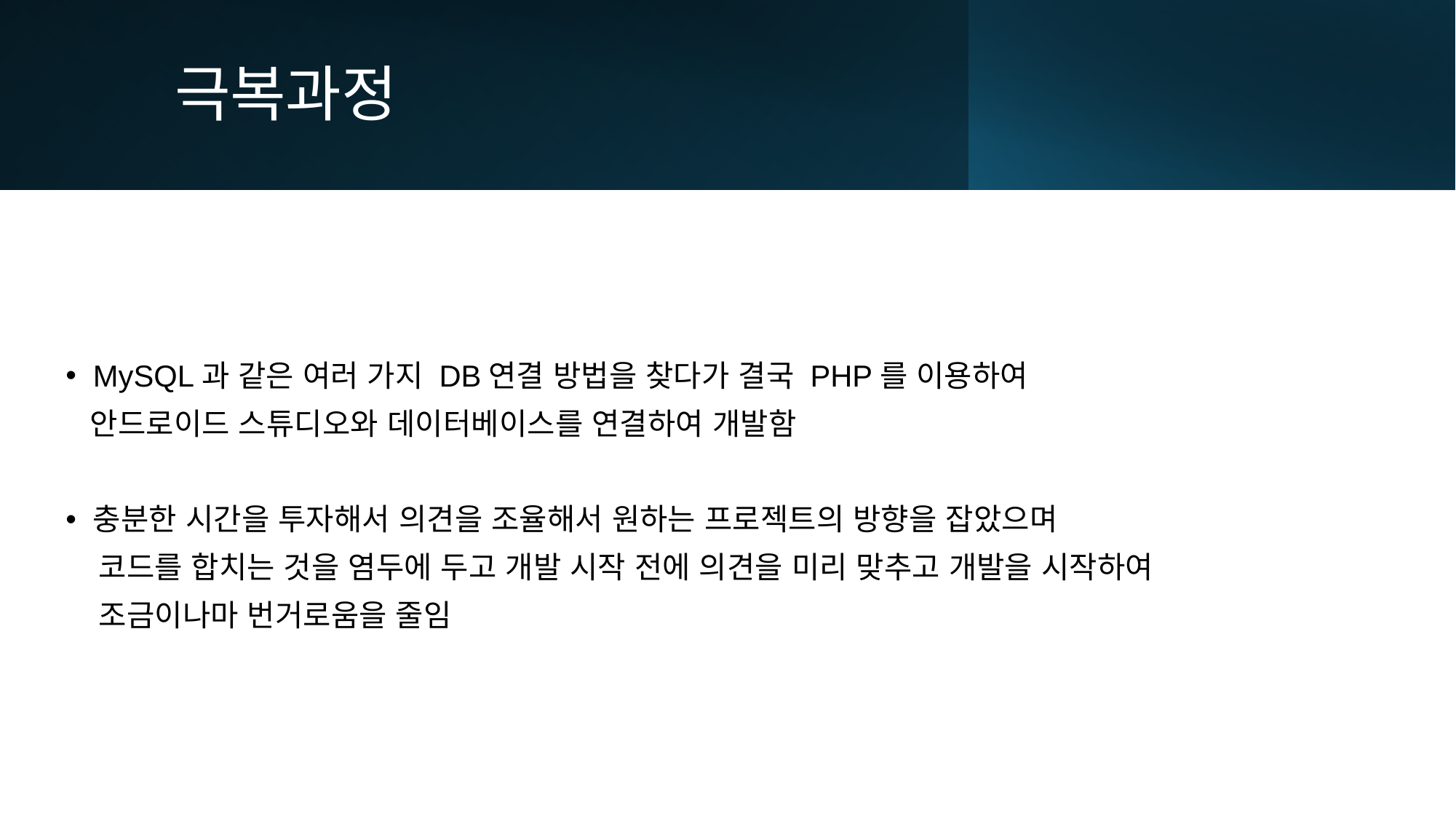

# 극복과정
MySQL과 같은 여러 가지 DB연결 방법을 찾다가 결국 PHP를 이용하여
  안드로이드 스튜디오와 데이터베이스를 연결하여 개발함

충분한 시간을 투자해서 의견을 조율해서 원하는 프로젝트의 방향을 잡았으며
   코드를 합치는 것을 염두에 두고 개발 시작 전에 의견을 미리 맞추고 개발을 시작하여
   조금이나마 번거로움을 줄임